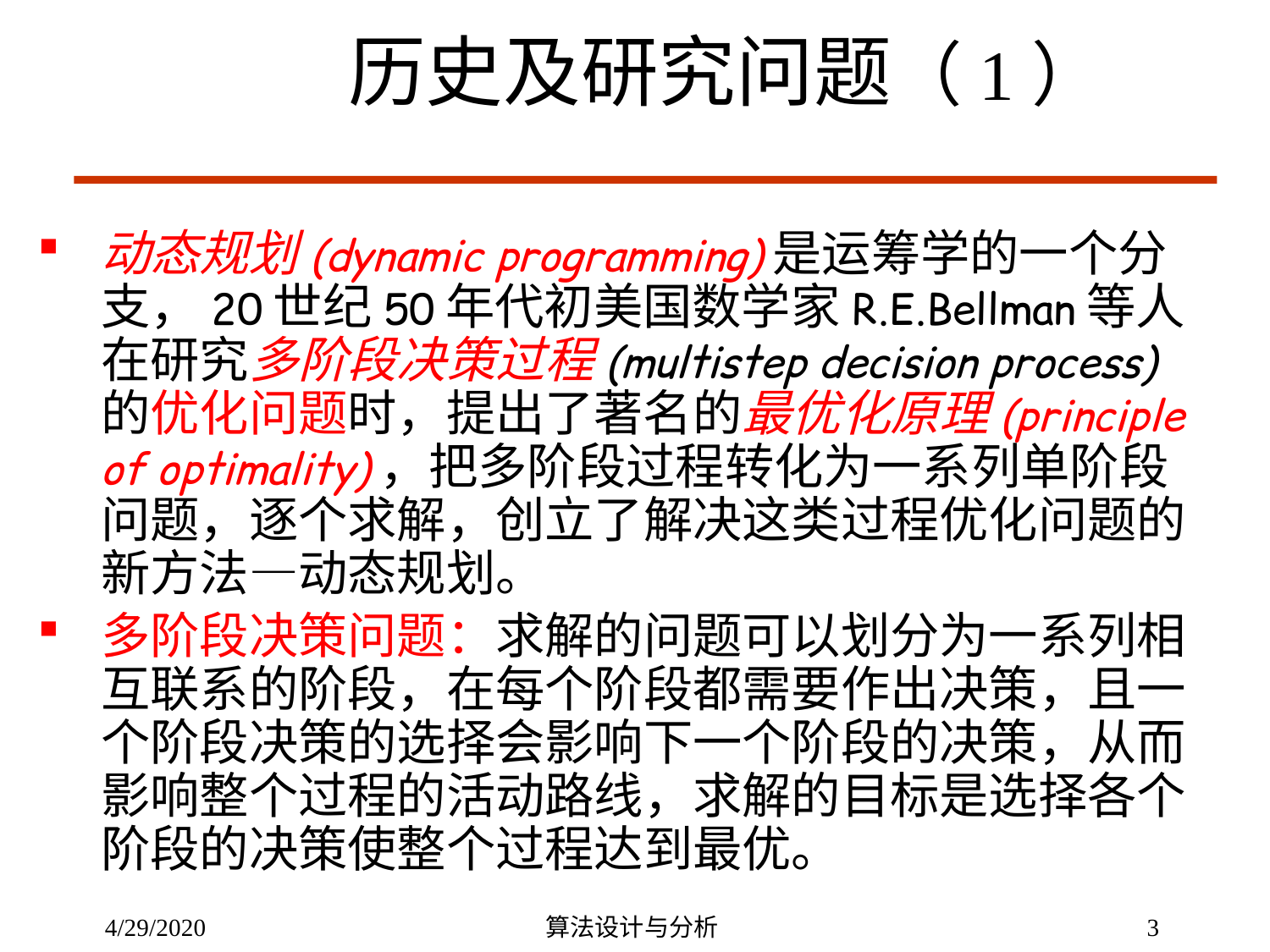

历史及研究问题（1）
动态规划(dynamic programming)是运筹学的一个分支，20世纪50年代初美国数学家R.E.Bellman等人在研究多阶段决策过程(multistep decision process)的优化问题时，提出了著名的最优化原理(principle of optimality)，把多阶段过程转化为一系列单阶段问题，逐个求解，创立了解决这类过程优化问题的新方法—动态规划。
多阶段决策问题：求解的问题可以划分为一系列相互联系的阶段，在每个阶段都需要作出决策，且一个阶段决策的选择会影响下一个阶段的决策，从而影响整个过程的活动路线，求解的目标是选择各个阶段的决策使整个过程达到最优。
4/29/2020
算法设计与分析
3